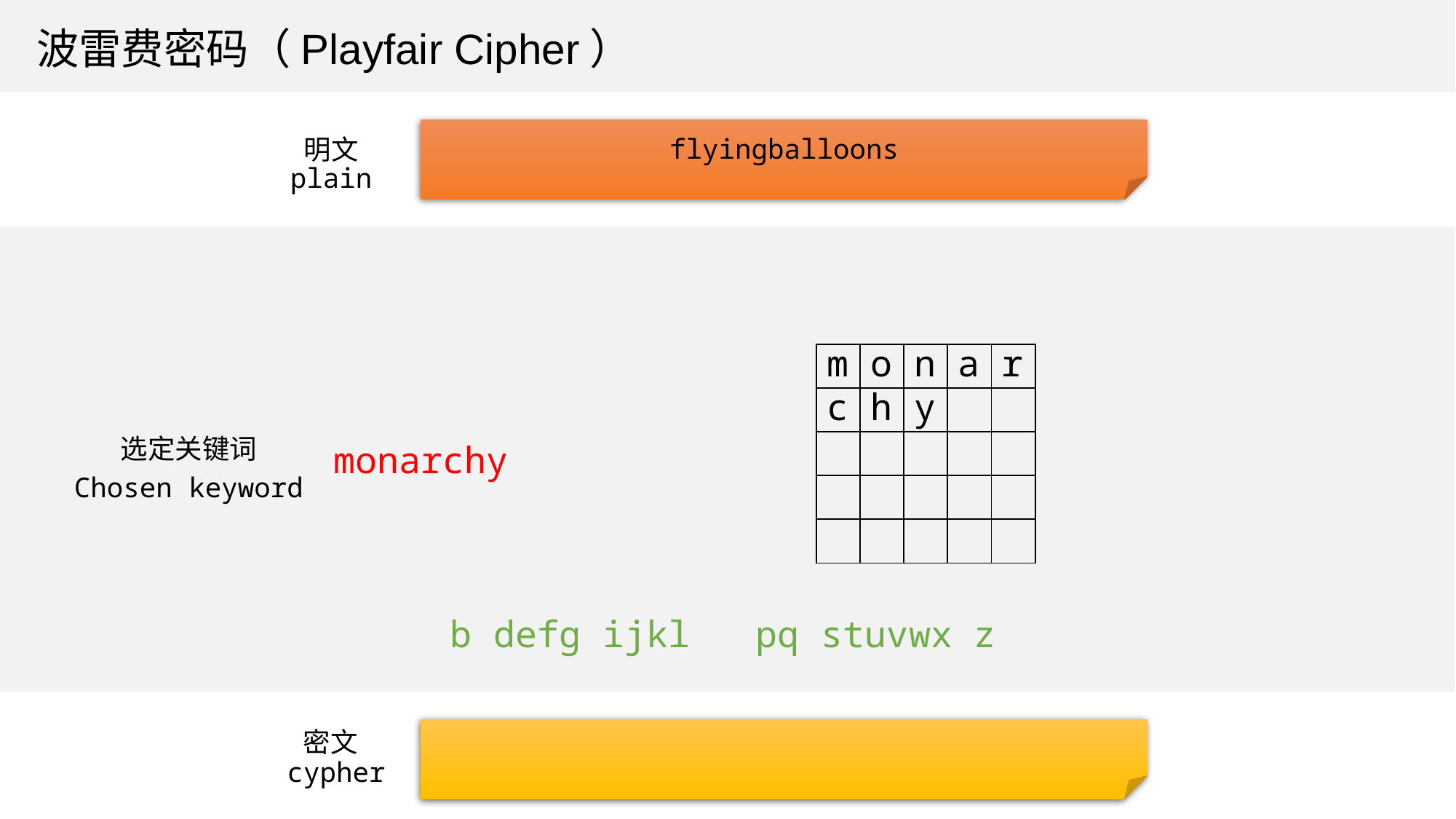

波雷费密码（Playfair Cipher）
flyingballoons
明文
plain

m o n a r
c h y
|  |  |  |  |  |
| --- | --- | --- | --- | --- |
|  |  |  |  |  |
|  |  |  |  |  |
|  |  |  |  |  |
|  |  |  |  |  |
选定关键词
monarchy
Chosen keyword
 b defg ijkl   pq stuvwx z

密文
cypher